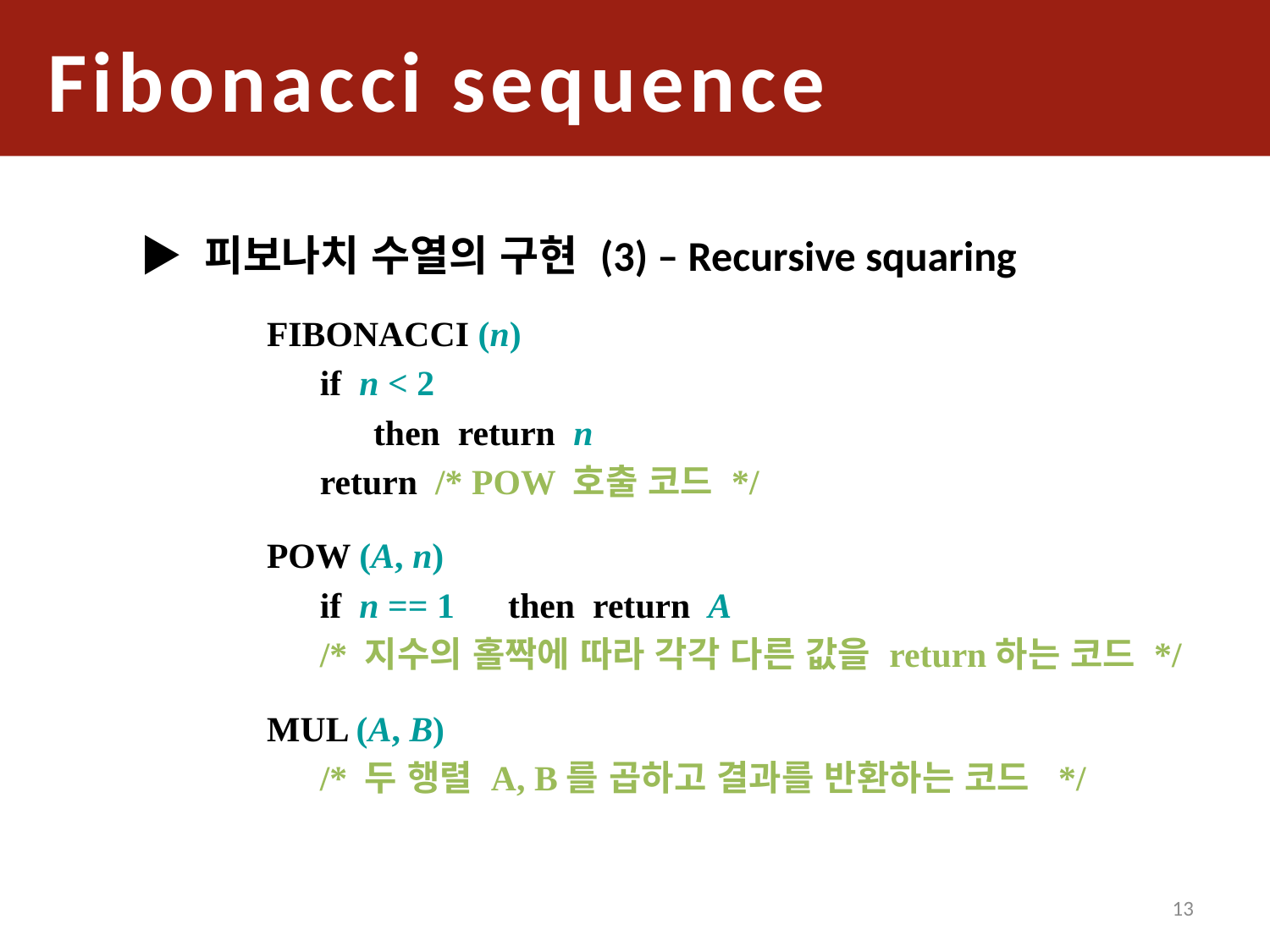

Fibonacci sequence
▶ 피보나치 수열의 구현 (3) – Recursive squaring

	FIBONACCI (n)
	      if  n < 2
	            then  return  n
	      return  /* POW 호출 코드 */

	POW (A, n)
	      if  n == 1      then  return  A
	      /* 지수의 홀짝에 따라 각각 다른 값을 return하는 코드 */

	MUL (A, B)
	      /* 두 행렬 A, B를 곱하고 결과를 반환하는 코드  */
13